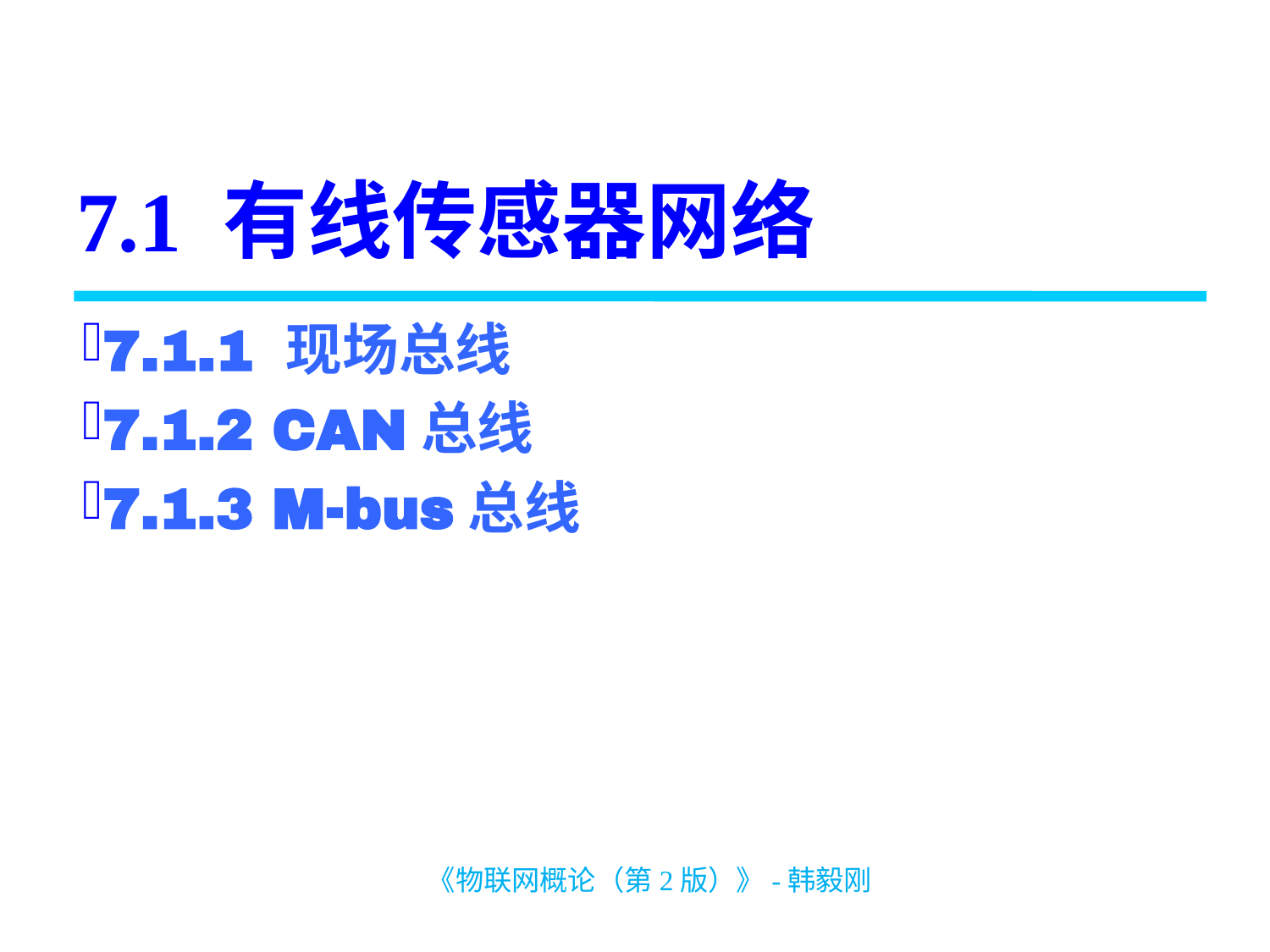

# 7.1 有线传感器网络
7.1.1 现场总线
7.1.2 CAN总线
7.1.3 M-bus总线